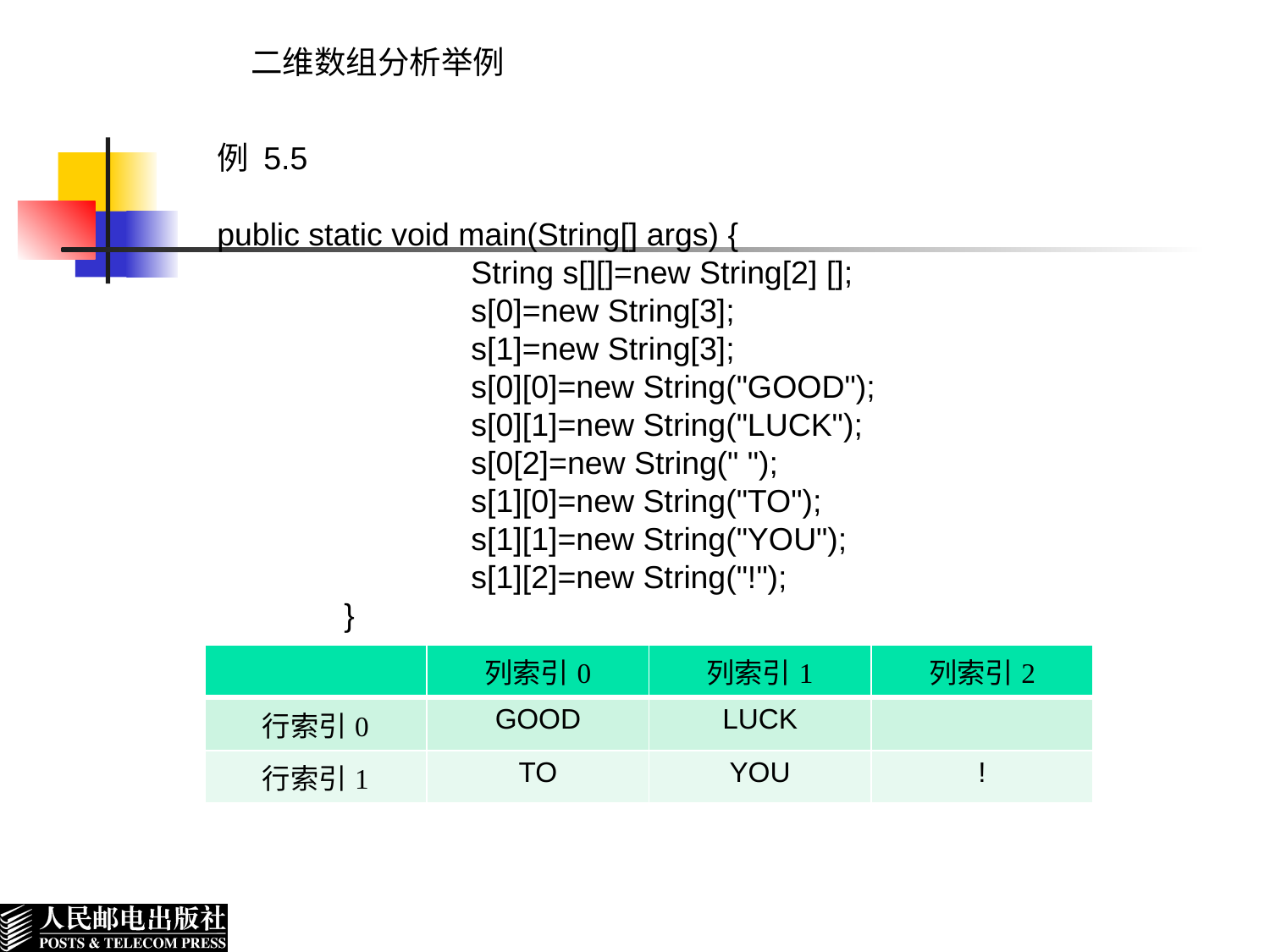

二维数组分析举例
例 5.5

public static void main(String[] args) {
		String s[][]=new String[2] [];
		s[0]=new String[3];
		s[1]=new String[3];
		s[0][0]=new String("GOOD");
		s[0][1]=new String("LUCK");
		s[0[2]=new String(" ");
		s[1][0]=new String("TO");
		s[1][1]=new String("YOU");
		s[1][2]=new String("!");
	}
|  | 列索引0 | 列索引1 | 列索引2 |
| --- | --- | --- | --- |
| 行索引0 | GOOD | LUCK |  |
| 行索引1 | TO | YOU | ! |